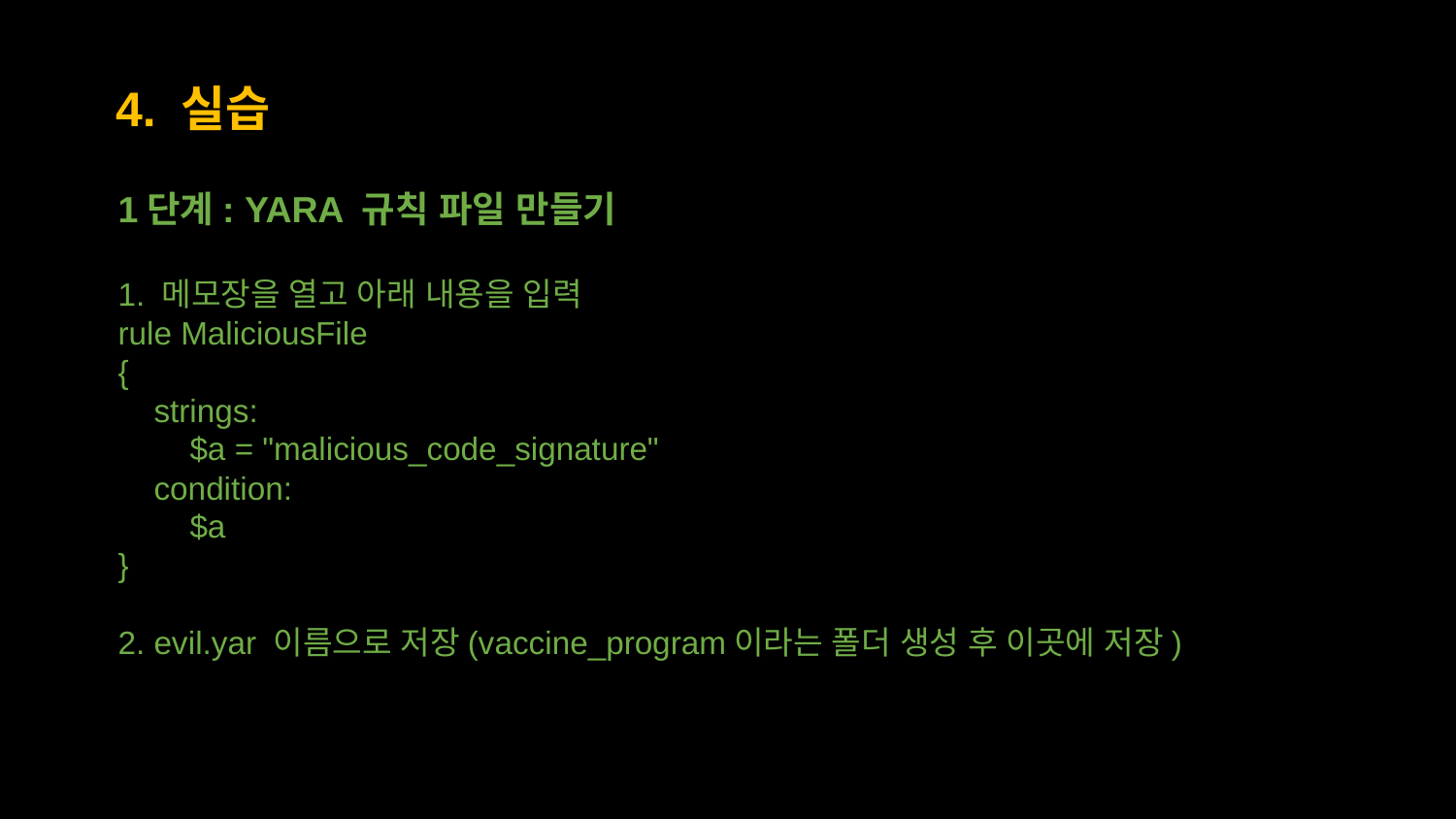

# 4. 실습
1단계: YARA 규칙 파일 만들기

1. 메모장을 열고 아래 내용을 입력
rule MaliciousFile
{
    strings:
        $a = "malicious_code_signature"
    condition:
        $a
}

2. evil.yar 이름으로 저장(vaccine_program이라는 폴더 생성 후 이곳에 저장)